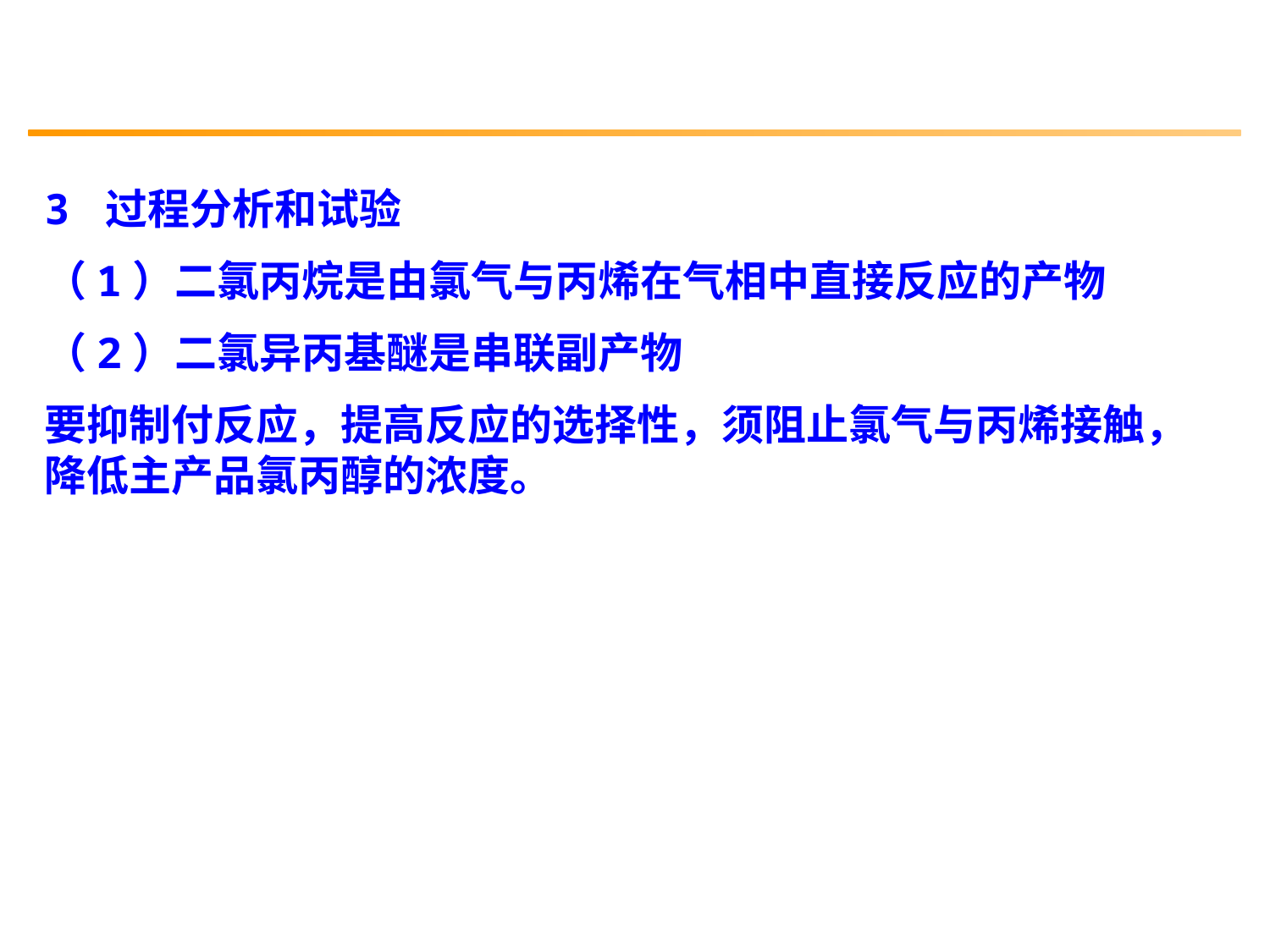

3 过程分析和试验
（1）二氯丙烷是由氯气与丙烯在气相中直接反应的产物
（2）二氯异丙基醚是串联副产物
要抑制付反应，提高反应的选择性，须阻止氯气与丙烯接触，降低主产品氯丙醇的浓度。